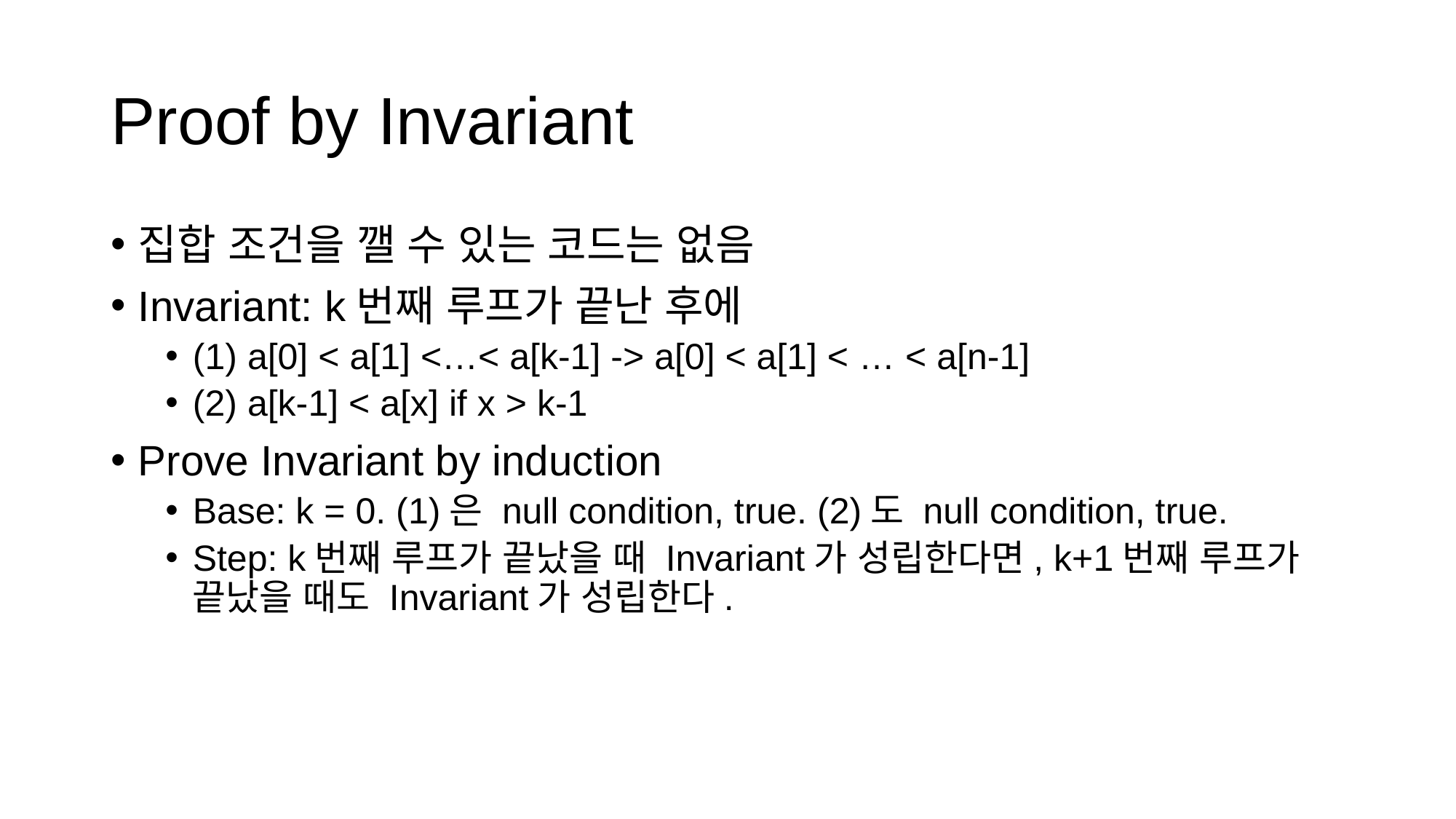

# Proof by Invariant
집합 조건을 깰 수 있는 코드는 없음
Invariant: k번째 루프가 끝난 후에
(1) a[0] < a[1] <…< a[k-1] -> a[0] < a[1] < … < a[n-1]
(2) a[k-1] < a[x] if x > k-1
Prove Invariant by induction
Base: k = 0. (1)은 null condition, true. (2)도 null condition, true.
Step: k번째 루프가 끝났을 때 Invariant가 성립한다면, k+1번째 루프가 끝났을 때도 Invariant가 성립한다.